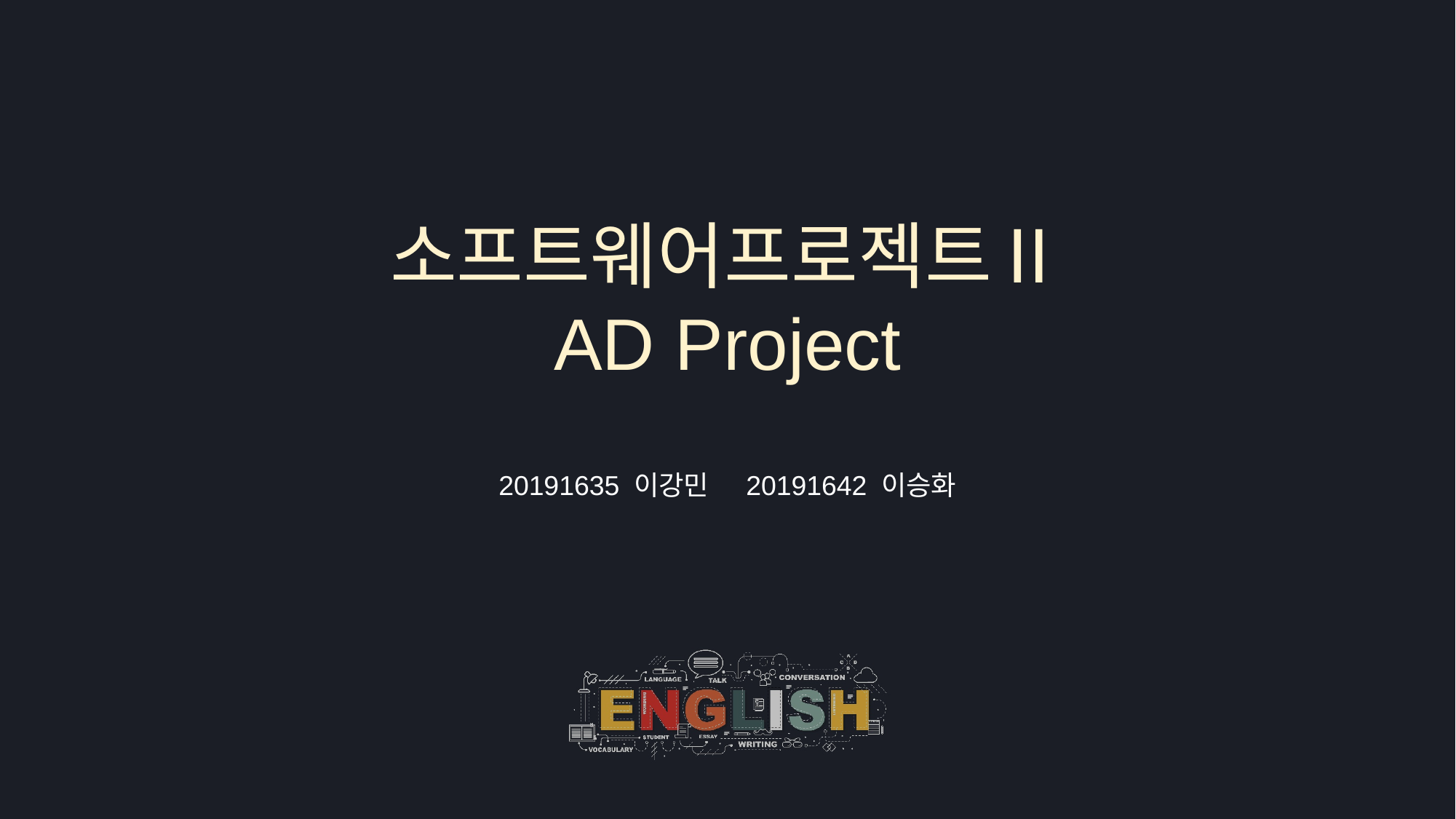

소프트웨어프로젝트Ⅱ
AD Project
20191635 이강민    20191642 이승화